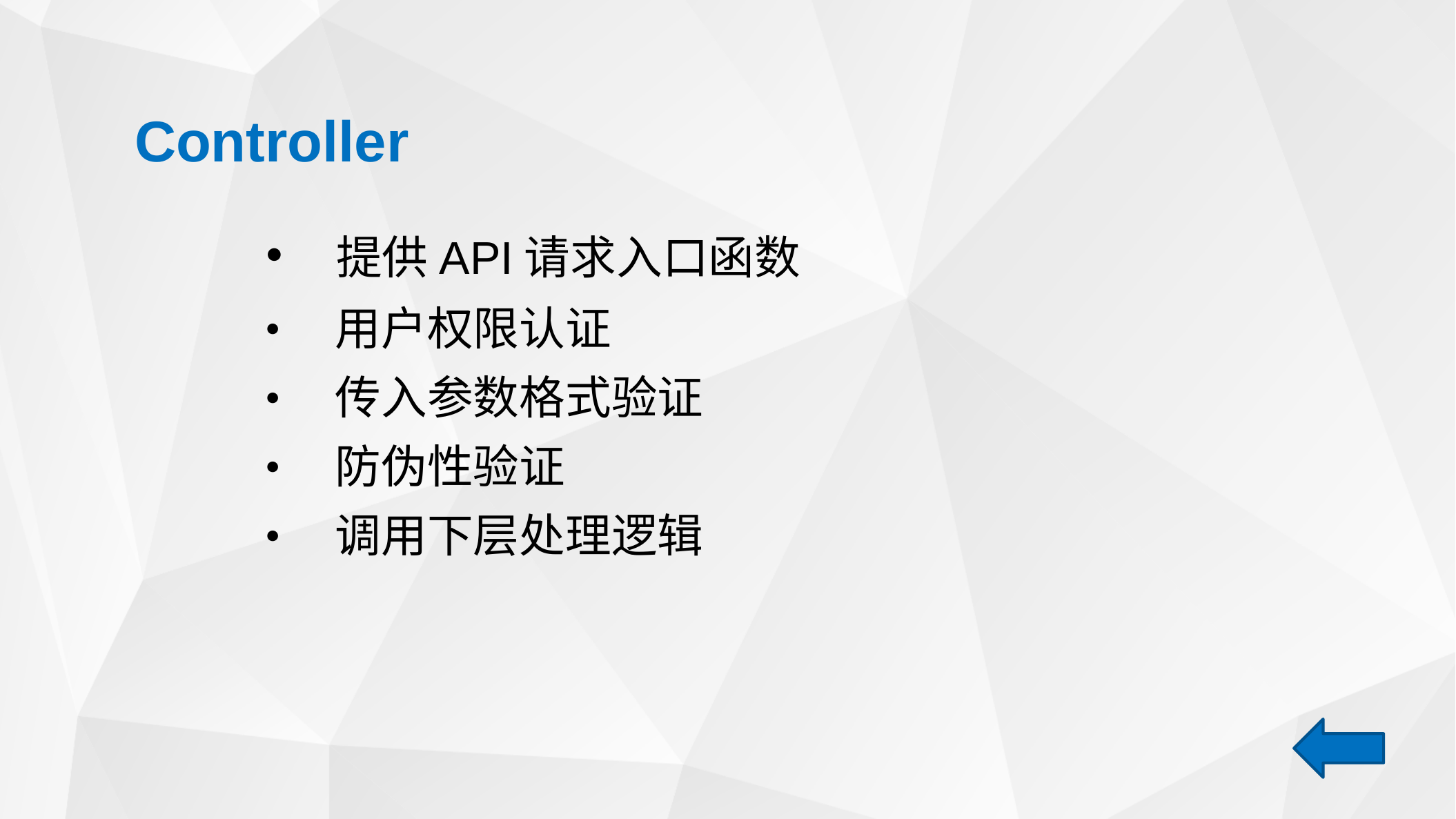

Controller
·   提供API请求入口函数
·    用户权限认证
·    传入参数格式验证
·    防伪性验证
·    调用下层处理逻辑